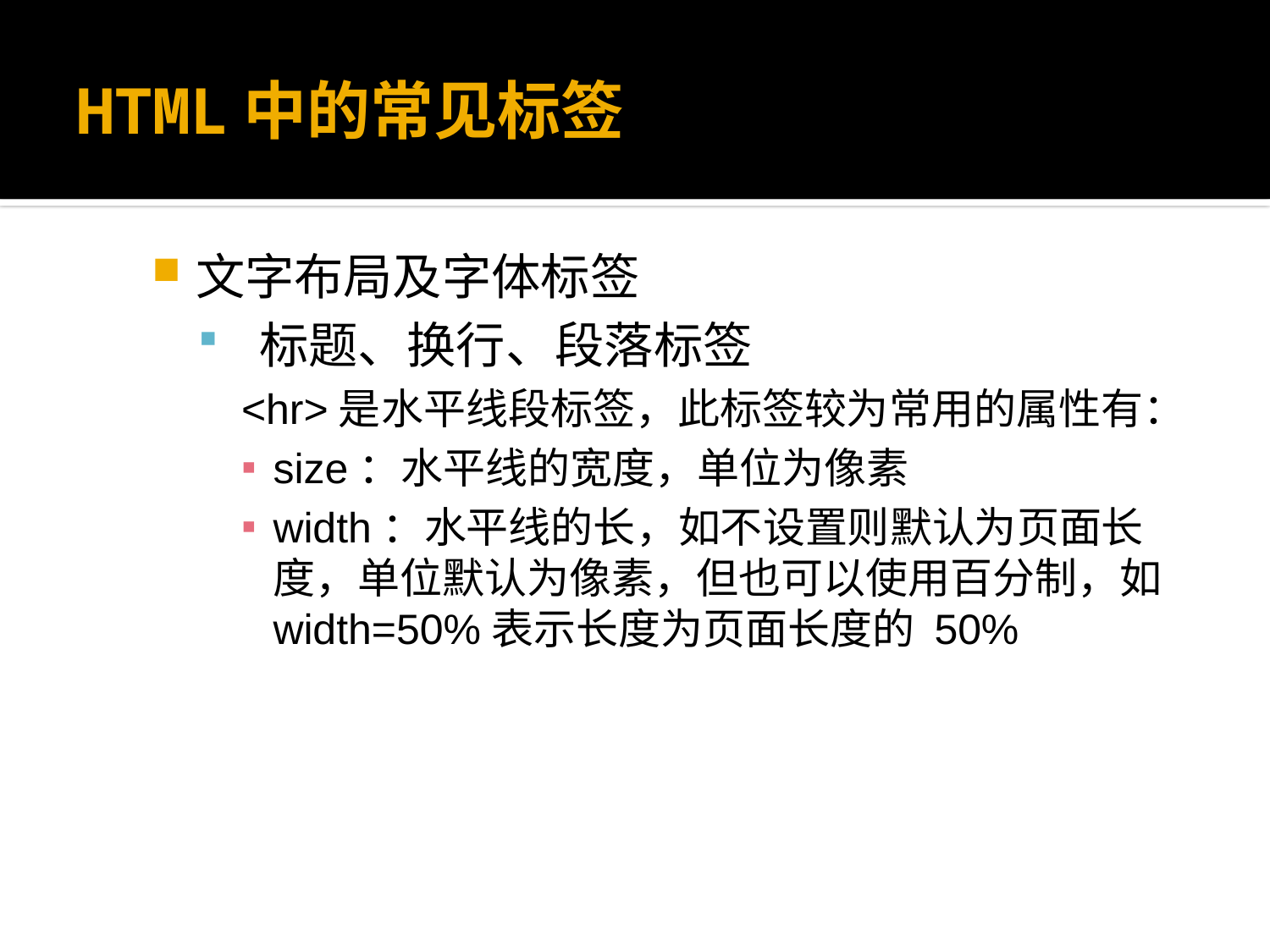

# HTML中的常见标签
文字布局及字体标签
 标题、换行、段落标签
<hr>是水平线段标签，此标签较为常用的属性有：
size：水平线的宽度，单位为像素
width：水平线的长，如不设置则默认为页面长度，单位默认为像素，但也可以使用百分制，如 width=50%表示长度为页面长度的 50%